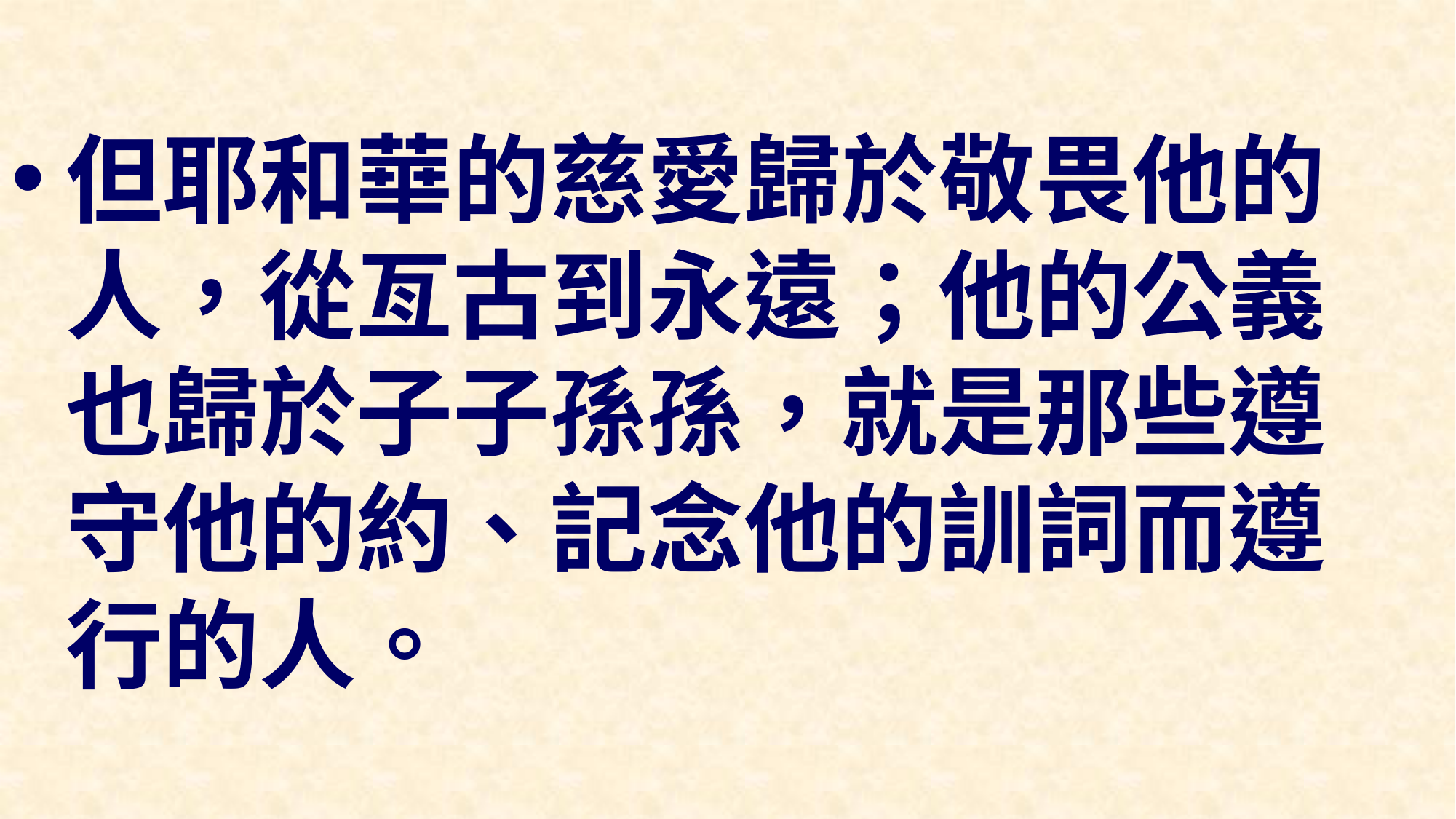

但耶和華的慈愛歸於敬畏他的人，從亙古到永遠；他的公義也歸於子子孫孫，就是那些遵守他的約、記念他的訓詞而遵行的人。